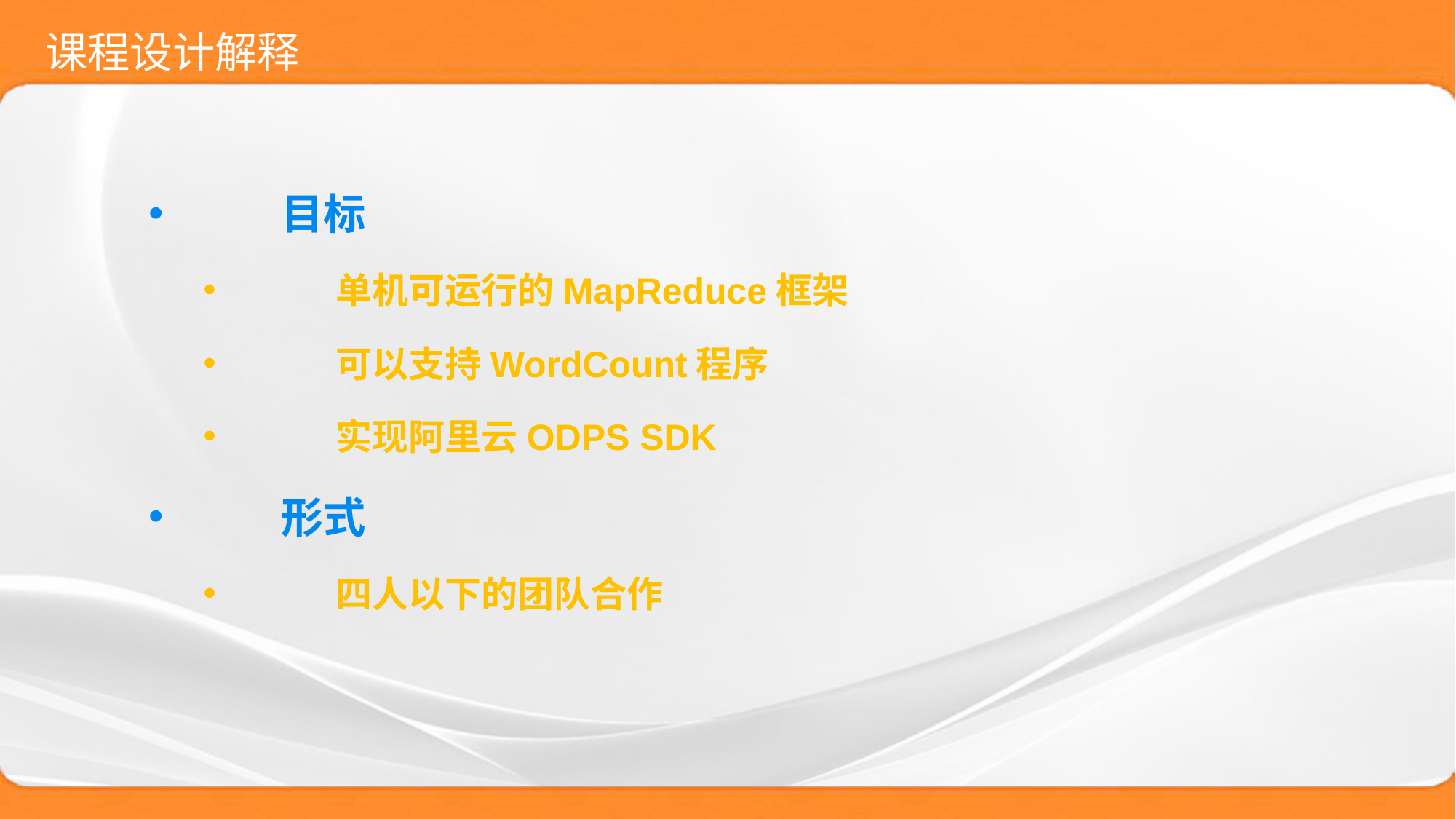

# 课程设计解释
目标
单机可运行的MapReduce框架
可以支持WordCount程序
实现阿里云ODPS SDK
形式
四人以下的团队合作